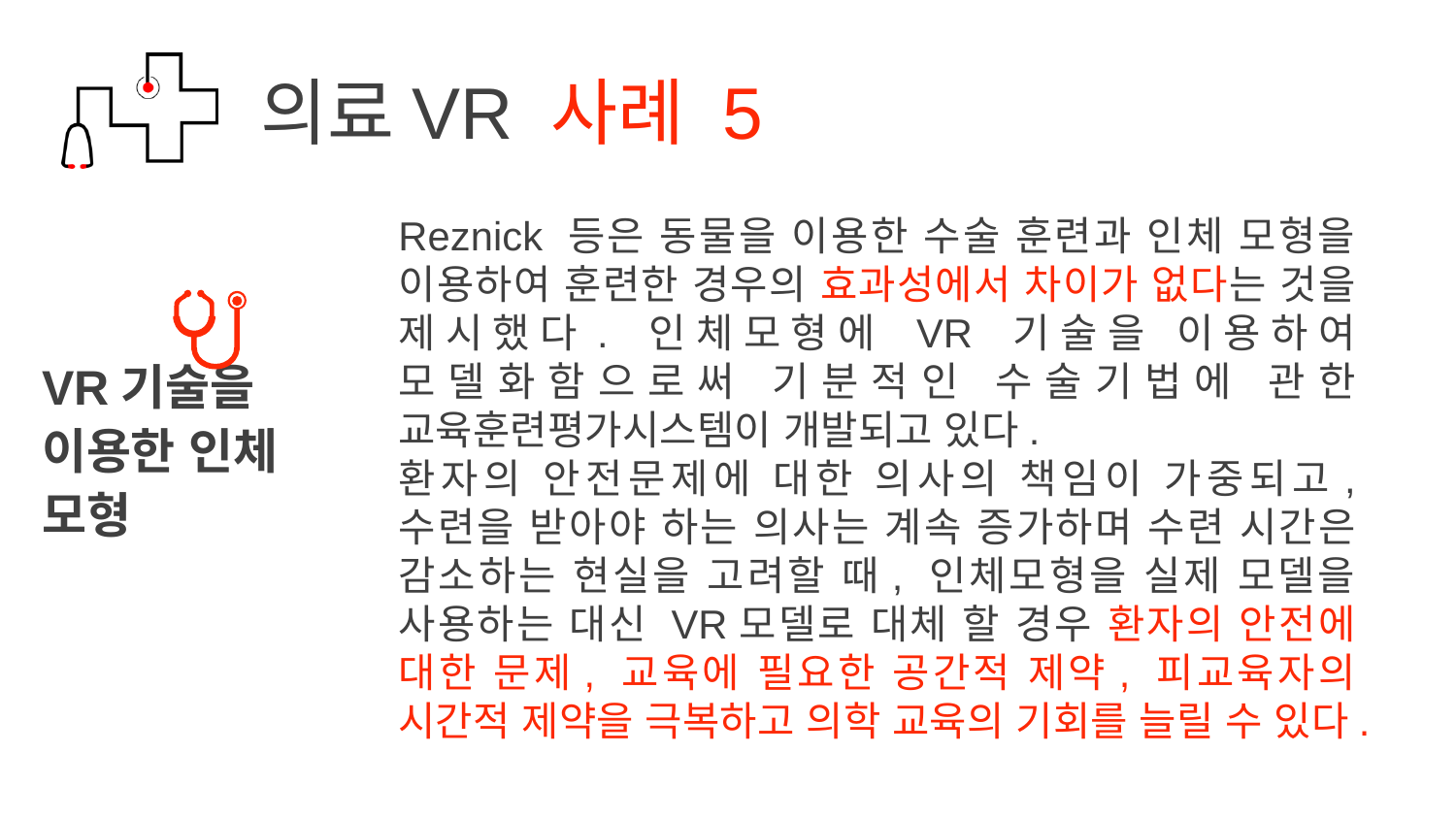

의료VR 사례 5
Reznick 등은 동물을 이용한 수술 훈련과 인체 모형을 이용하여 훈련한 경우의 효과성에서 차이가 없다는 것을 제시했다. 인체모형에 VR 기술을 이용하여 모델화함으로써 기분적인 수술기법에 관한 교육훈련평가시스템이 개발되고 있다.
환자의 안전문제에 대한 의사의 책임이 가중되고, 수련을 받아야 하는 의사는 계속 증가하며 수련 시간은 감소하는 현실을 고려할 때, 인체모형을 실제 모델을 사용하는 대신 VR모델로 대체 할 경우 환자의 안전에 대한 문제, 교육에 필요한 공간적 제약, 피교육자의 시간적 제약을 극복하고 의학 교육의 기회를 늘릴 수 있다.

VR기술을 이용한 인체 모형